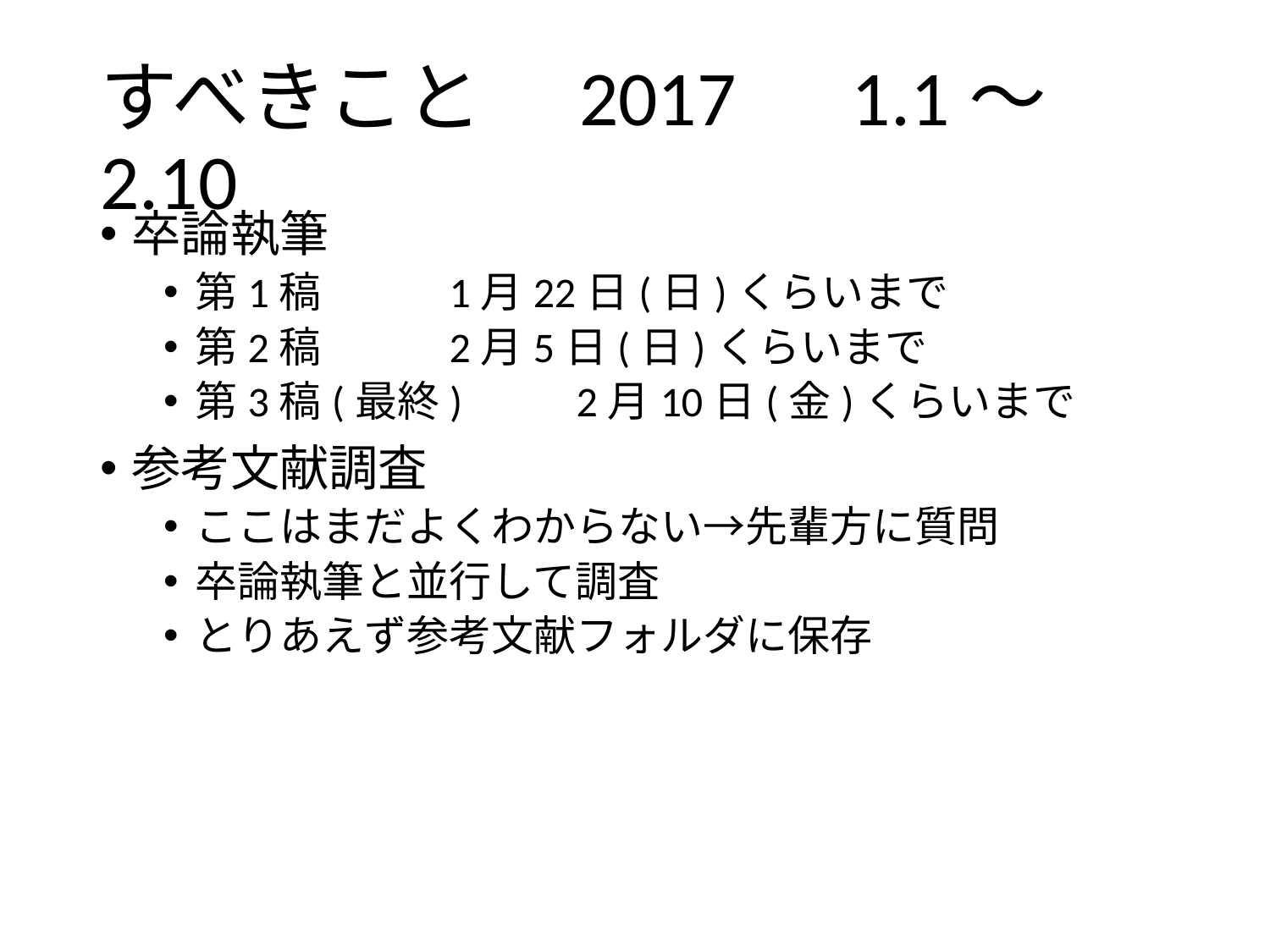

# すべきこと　2017　1.1～2.10
卒論執筆
第1稿　　　	1月22日(日)くらいまで
第2稿		2月5日(日)くらいまで
第3稿(最終)	2月10日(金)くらいまで
参考文献調査
ここはまだよくわからない→先輩方に質問
卒論執筆と並行して調査
とりあえず参考文献フォルダに保存